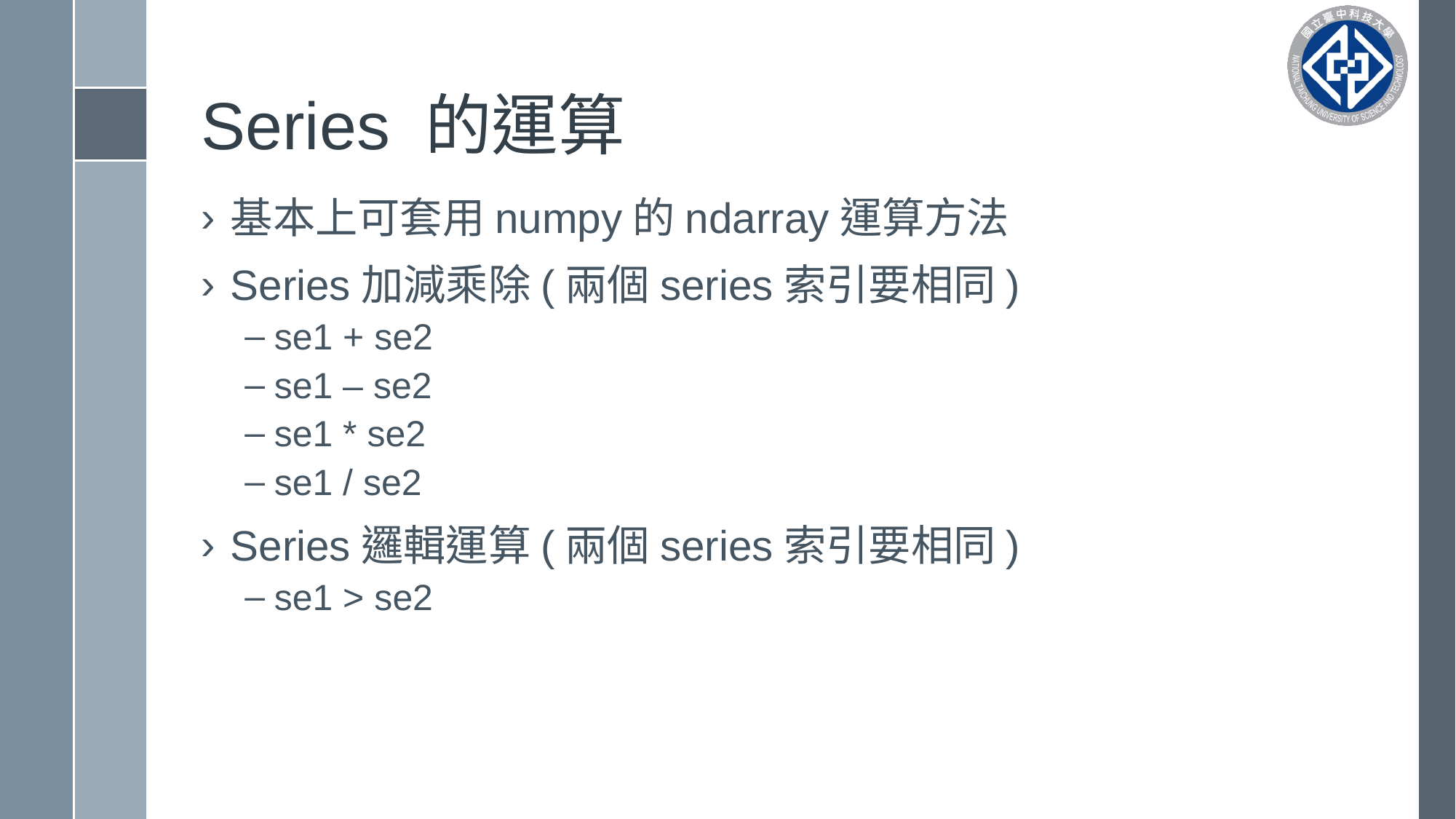

# Series 的運算
基本上可套用numpy的ndarray運算方法
Series加減乘除(兩個series索引要相同)
se1 + se2
se1 – se2
se1 * se2
se1 / se2
Series邏輯運算(兩個series索引要相同)
se1 > se2